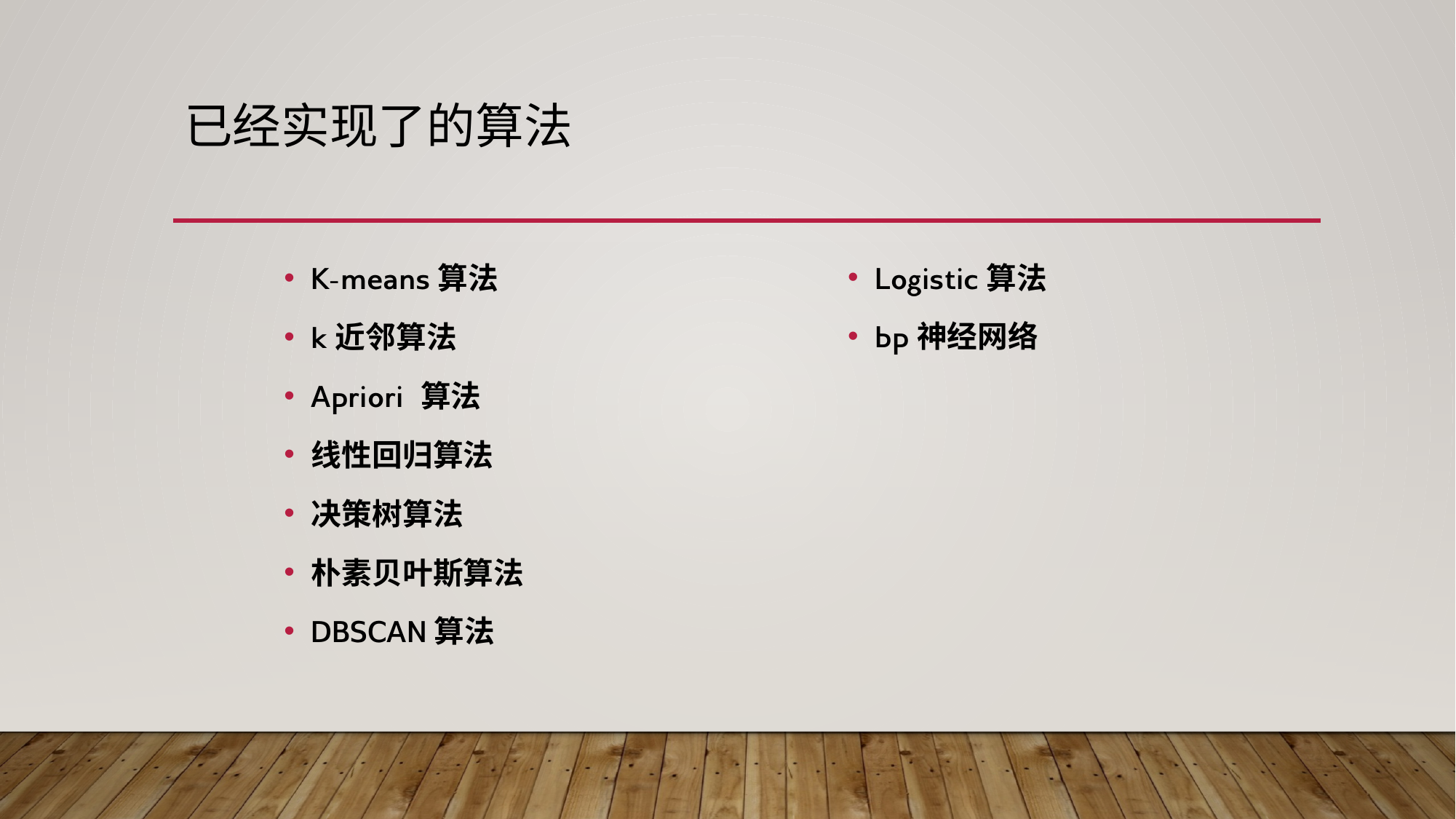

# 已经实现了的算法
Logistic算法
bp神经网络

K-means算法
k近邻算法
Apriori 算法
线性回归算法
决策树算法
朴素贝叶斯算法
DBSCAN算法